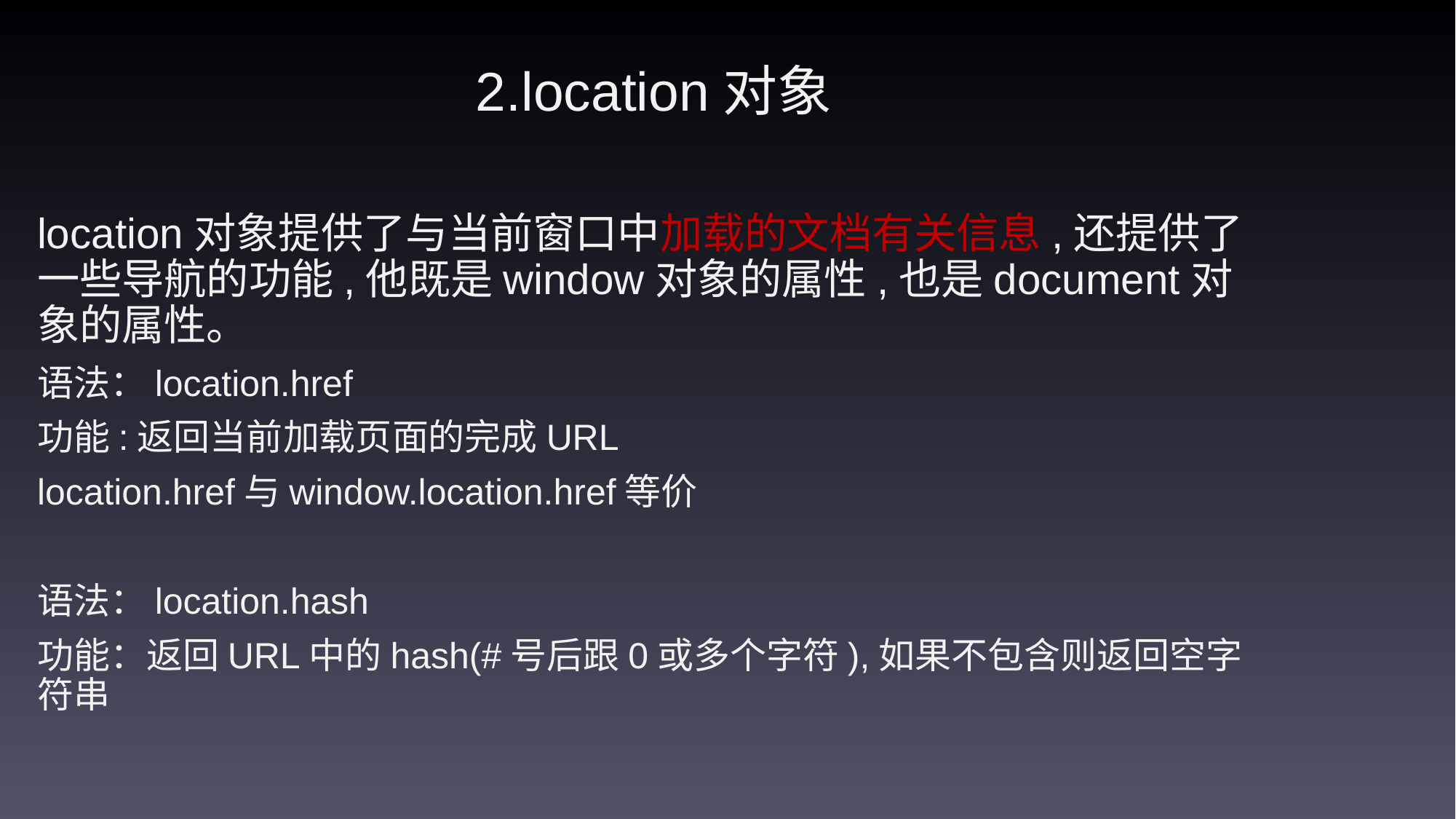

2.location对象

location对象提供了与当前窗口中加载的文档有关信息,还提供了一些导航的功能,他既是window对象的属性,也是document对象的属性。
语法：location.href
功能:返回当前加载页面的完成URL
location.href与window.location.href等价

语法：location.hash
功能：返回URL中的hash(#号后跟0或多个字符),如果不包含则返回空字符串